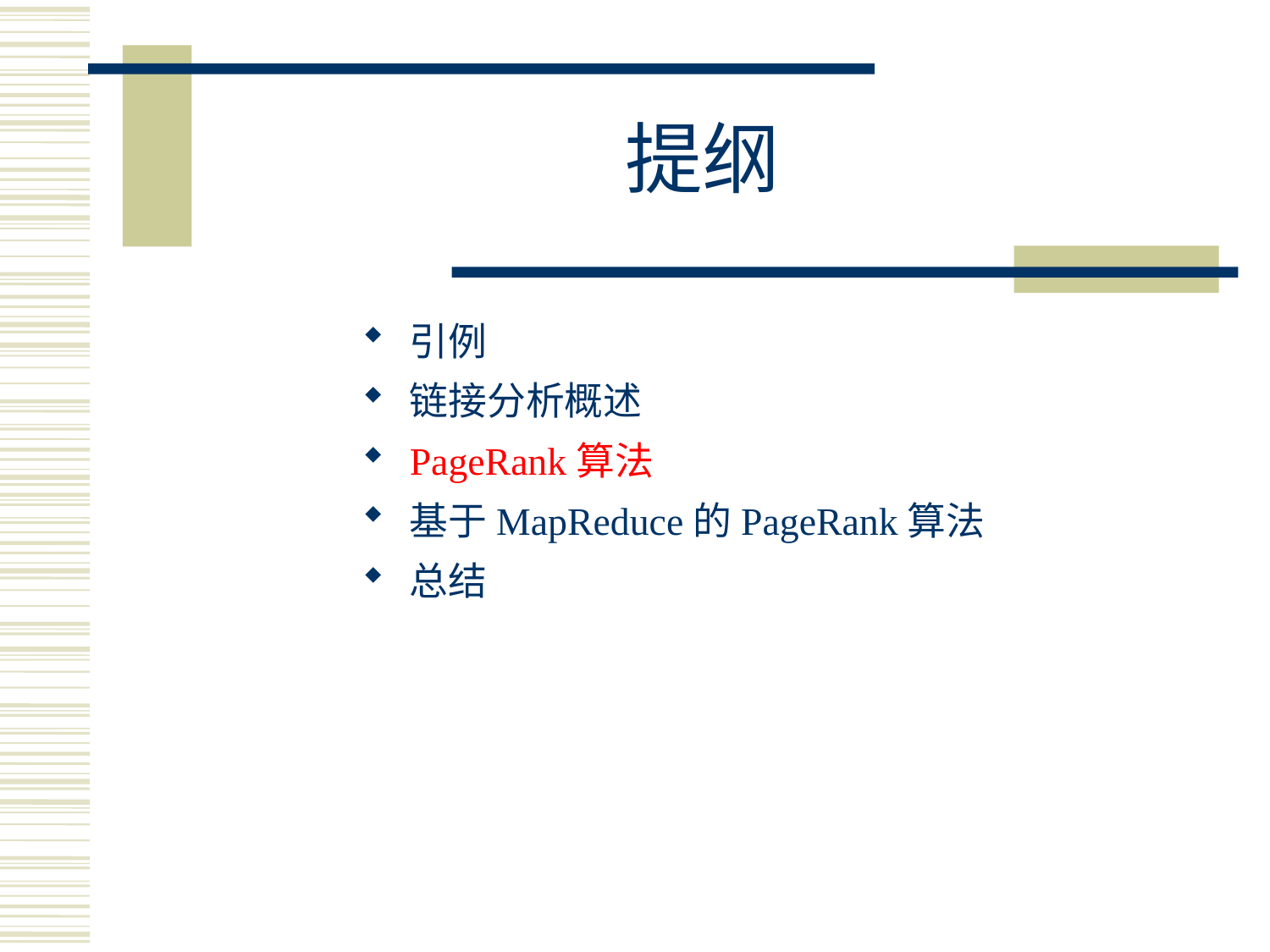

# 提纲
引例
链接分析概述
PageRank算法
基于MapReduce的PageRank算法
总结